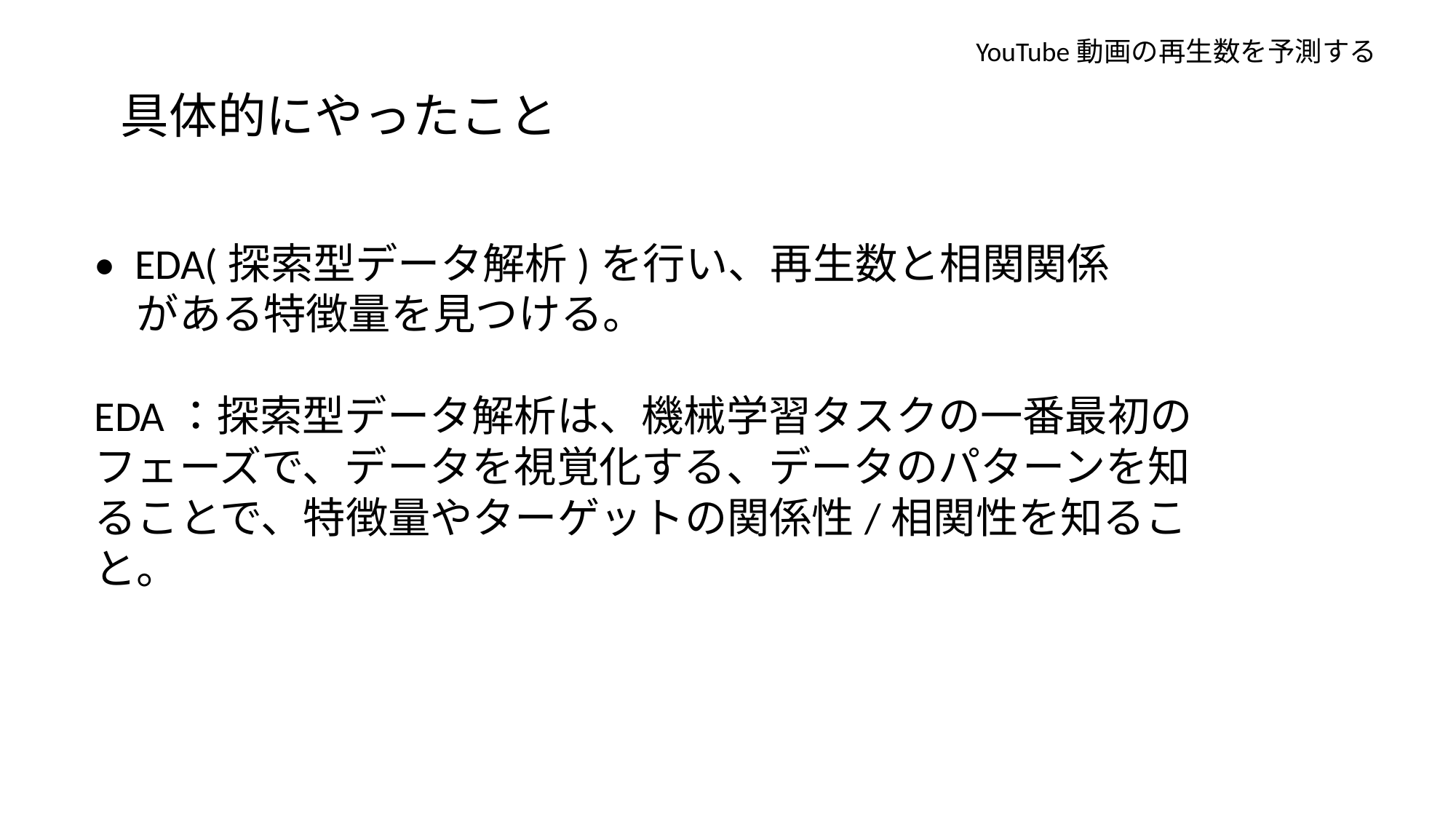

YouTube動画の再生数を予測する
具体的にやったこと
•  EDA(探索型データ解析)を行い、再生数と相関関係
　がある特徴量を見つける。

EDA：探索型データ解析は、機械学習タスクの一番最初のフェーズで、データを視覚化する、データのパターンを知ることで、特徴量やターゲットの関係性/相関性を知ること。